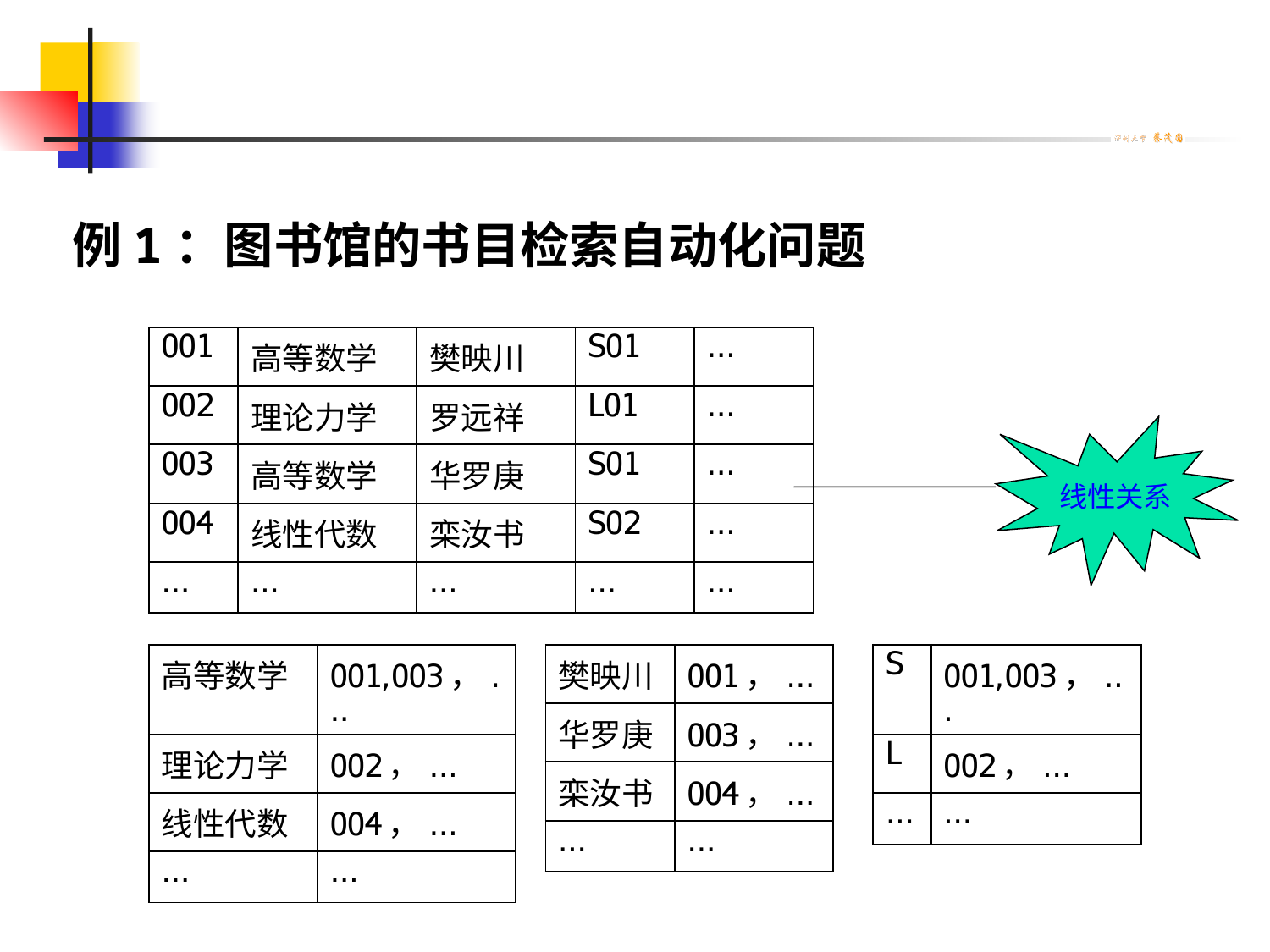

例1：图书馆的书目检索自动化问题
| 001 | 高等数学 | 樊映川 | S01 | ... |
| --- | --- | --- | --- | --- |
| 002 | 理论力学 | 罗远祥 | L01 | ... |
| 003 | 高等数学 | 华罗庚 | S01 | ... |
| 004 | 线性代数 | 栾汝书 | S02 | ... |
| ... | ... | ... | ... | ... |
线性关系

| 高等数学 | 001,003，... |
| --- | --- |
| 理论力学 | 002，... |
| 线性代数 | 004，... |
| ... | ... |
| 樊映川 | 001，... |
| --- | --- |
| 华罗庚 | 003，... |
| 栾汝书 | 004，... |
| ... | ... |
| S | 001,003，... |
| --- | --- |
| L | 002，... |
| ... | ... |